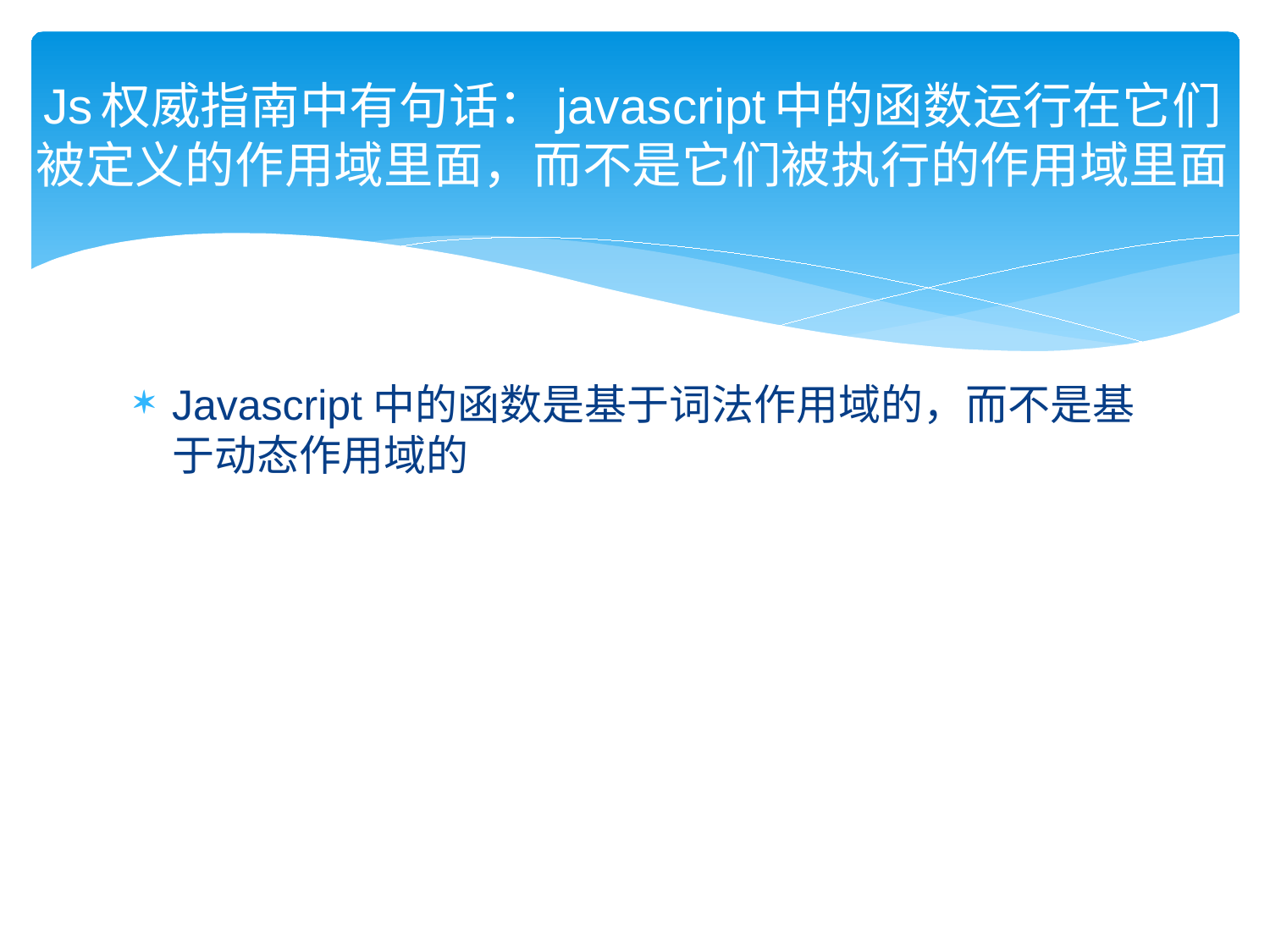

# Js权威指南中有句话：javascript中的函数运行在它们被定义的作用域里面，而不是它们被执行的作用域里面
Javascript中的函数是基于词法作用域的，而不是基于动态作用域的